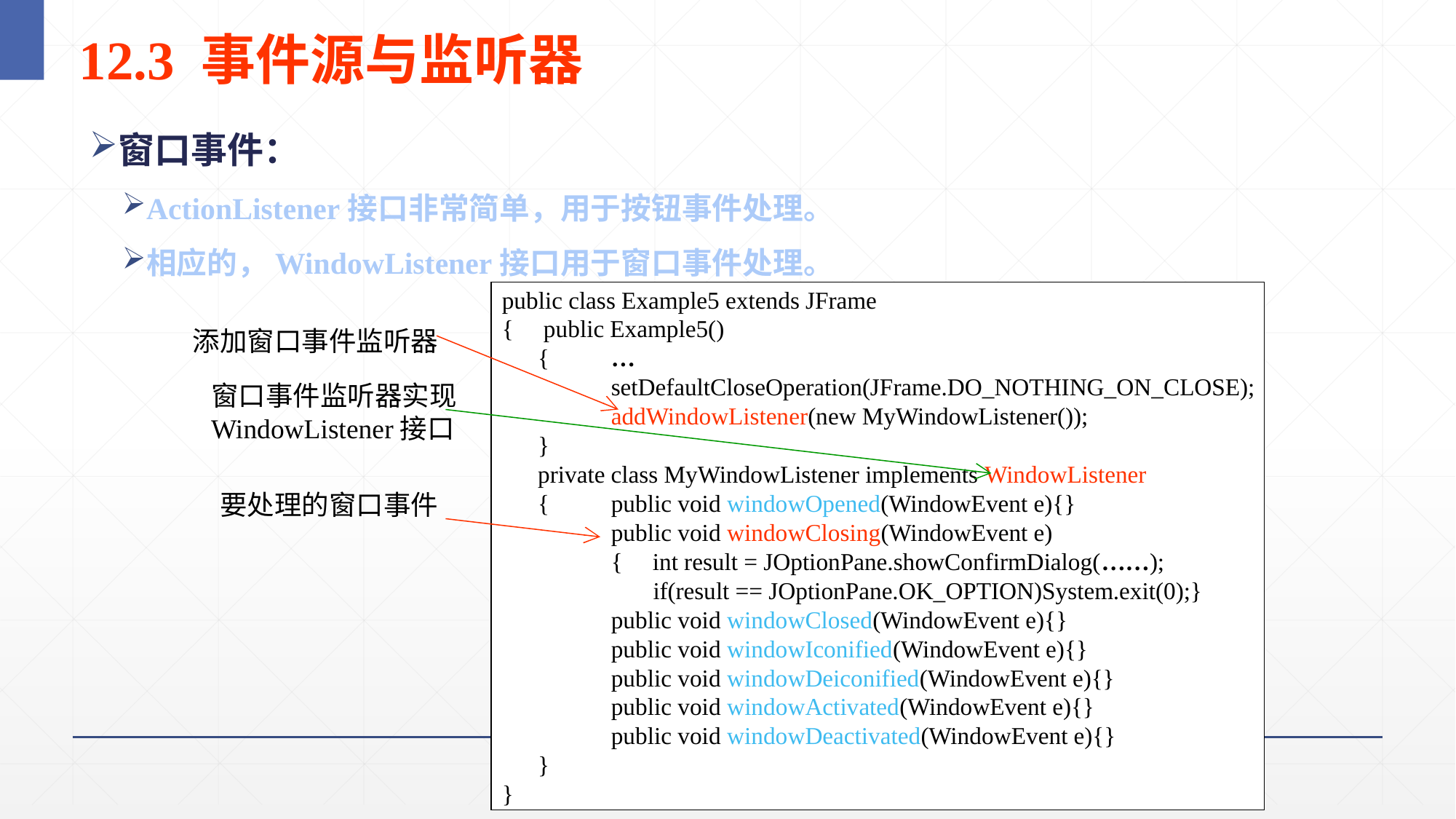

12
# 12.3 事件源与监听器
窗口事件：
ActionListener接口非常简单，用于按钮事件处理。
相应的，WindowListener接口用于窗口事件处理。
public class Example5 extends JFrame
{     public Example5()
      {	…
	setDefaultCloseOperation(JFrame.DO_NOTHING_ON_CLOSE);
	addWindowListener(new MyWindowListener());
      }
      private class MyWindowListener implements WindowListener
      {	public void windowOpened(WindowEvent e){}
	public void windowClosing(WindowEvent e)
	{     int result = JOptionPane.showConfirmDialog(……);
	       if(result == JOptionPane.OK_OPTION)System.exit(0);}
	public void windowClosed(WindowEvent e){}
	public void windowIconified(WindowEvent e){}
	public void windowDeiconified(WindowEvent e){}
	public void windowActivated(WindowEvent e){}
	public void windowDeactivated(WindowEvent e){}
      }
}
添加窗口事件监听器

窗口事件监听器实现
WindowListener接口

要处理的窗口事件